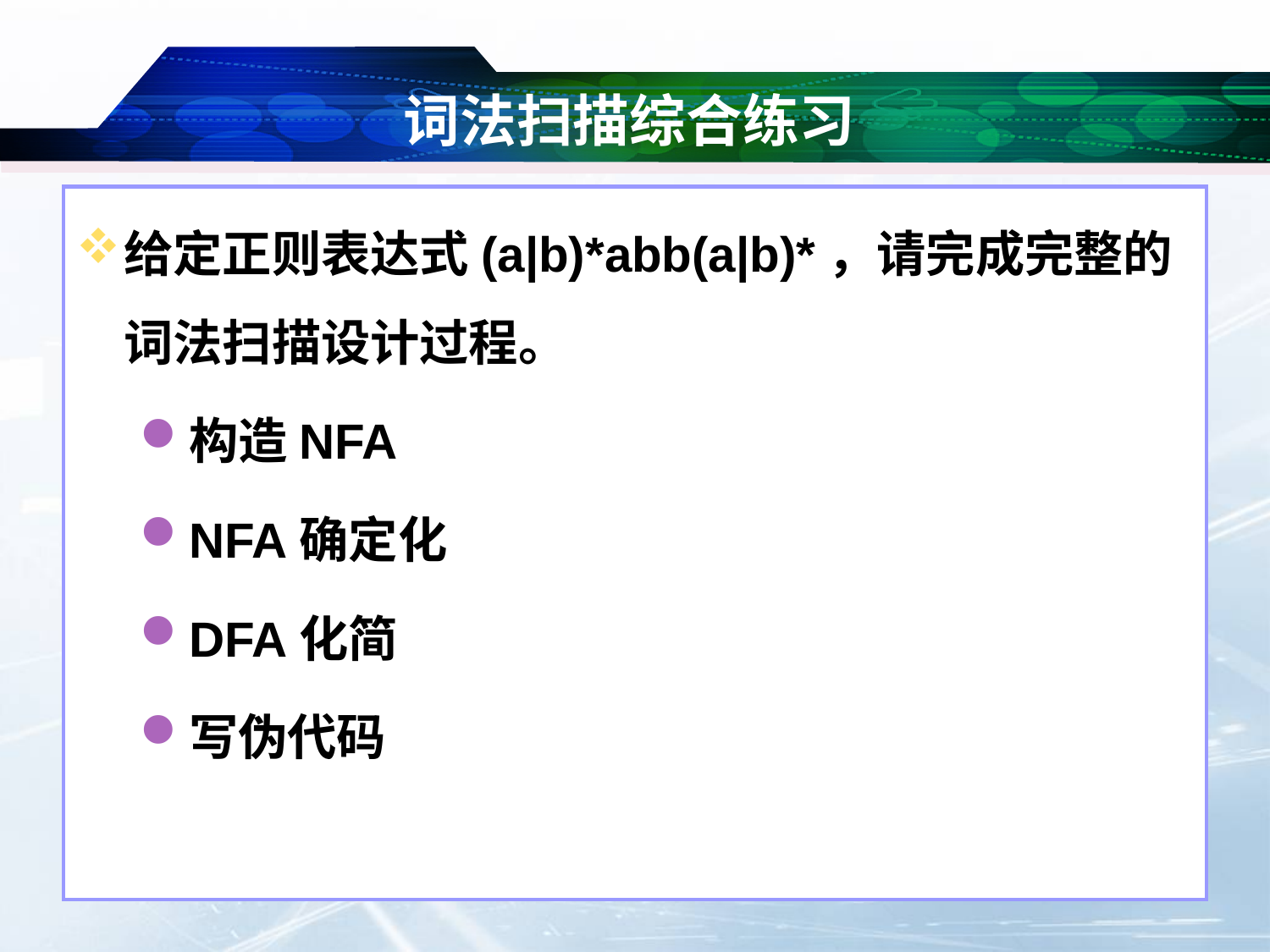

# 词法扫描综合练习
给定正则表达式(a|b)*abb(a|b)*，请完成完整的词法扫描设计过程。
构造NFA
NFA确定化
DFA化简
写伪代码